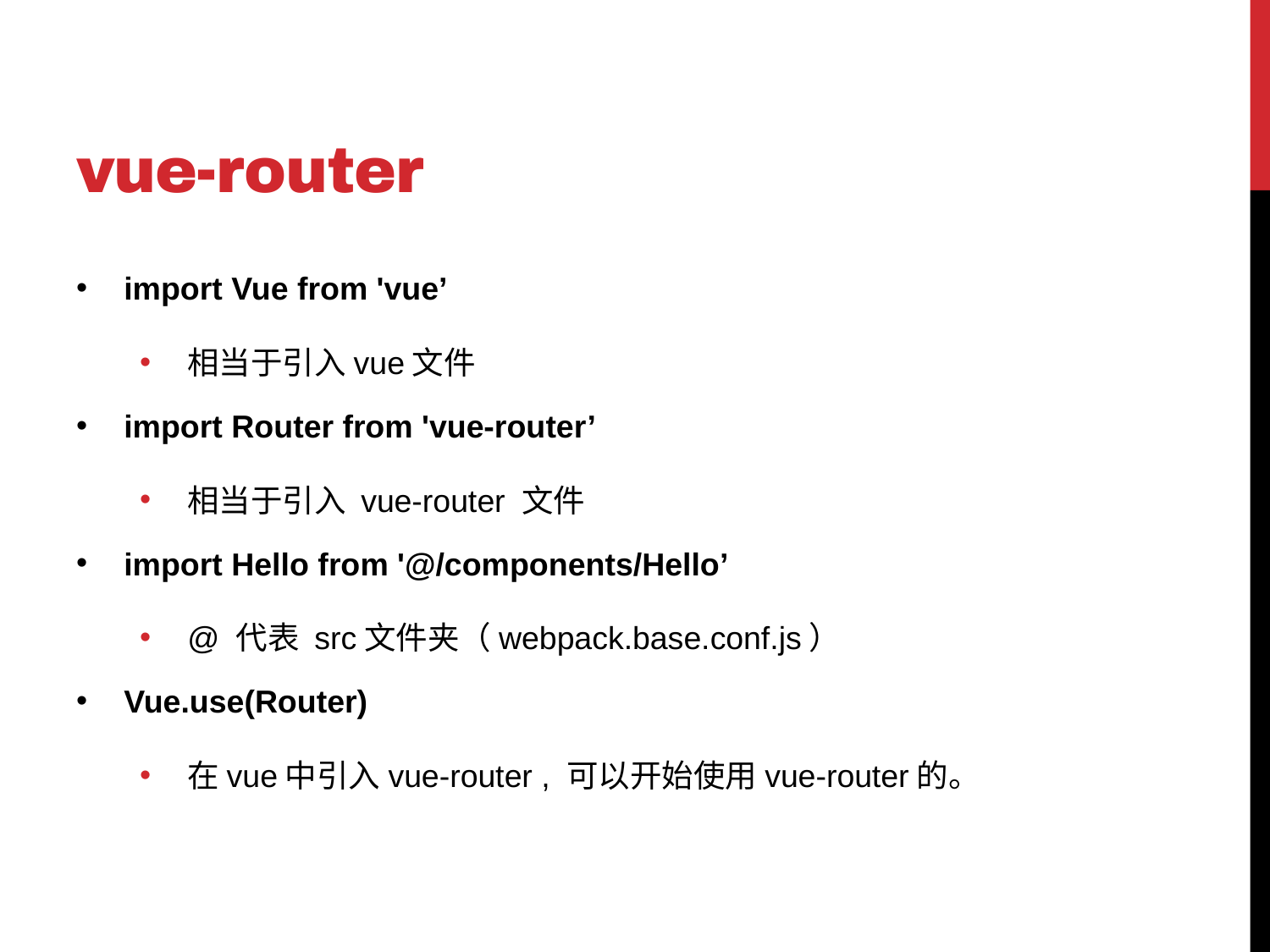

# vue-router
import Vue from 'vue’
相当于引入vue文件
import Router from 'vue-router’
相当于引入 vue-router 文件
import Hello from '@/components/Hello’
@ 代表 src文件夹（webpack.base.conf.js）
Vue.use(Router)
在vue中引入vue-router , 可以开始使用vue-router的。